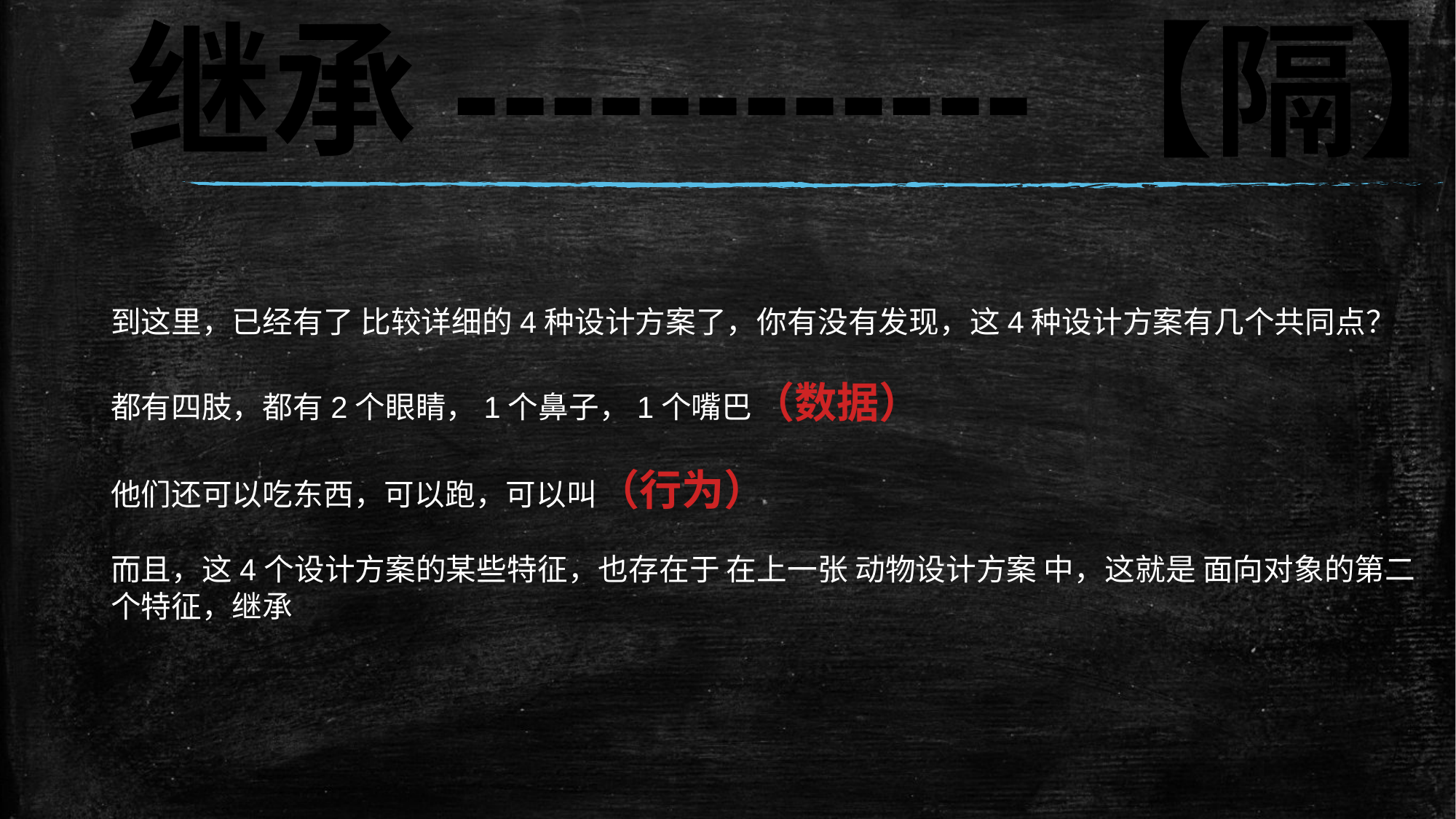

继承------------【隔】
到这里，已经有了 比较详细的4种设计方案了，你有没有发现，这4种设计方案有几个共同点？
都有四肢，都有2个眼睛，1个鼻子，1个嘴巴（数据）
他们还可以吃东西，可以跑，可以叫（行为）
而且，这4个设计方案的某些特征，也存在于 在上一张 动物设计方案 中，这就是 面向对象的第二个特征，继承